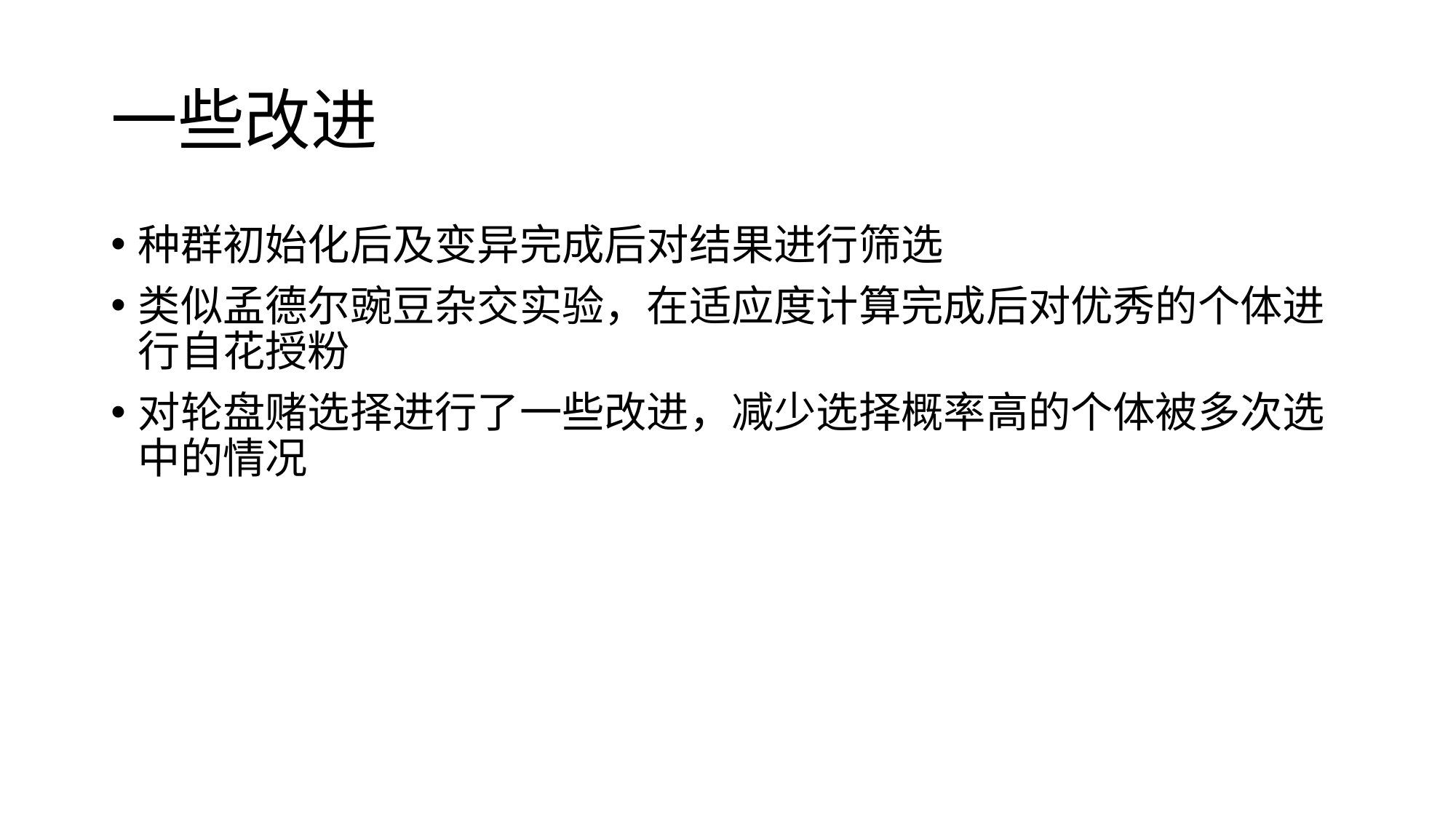

# 一些改进
种群初始化后及变异完成后对结果进行筛选
类似孟德尔豌豆杂交实验，在适应度计算完成后对优秀的个体进行自花授粉
对轮盘赌选择进行了一些改进，减少选择概率高的个体被多次选中的情况